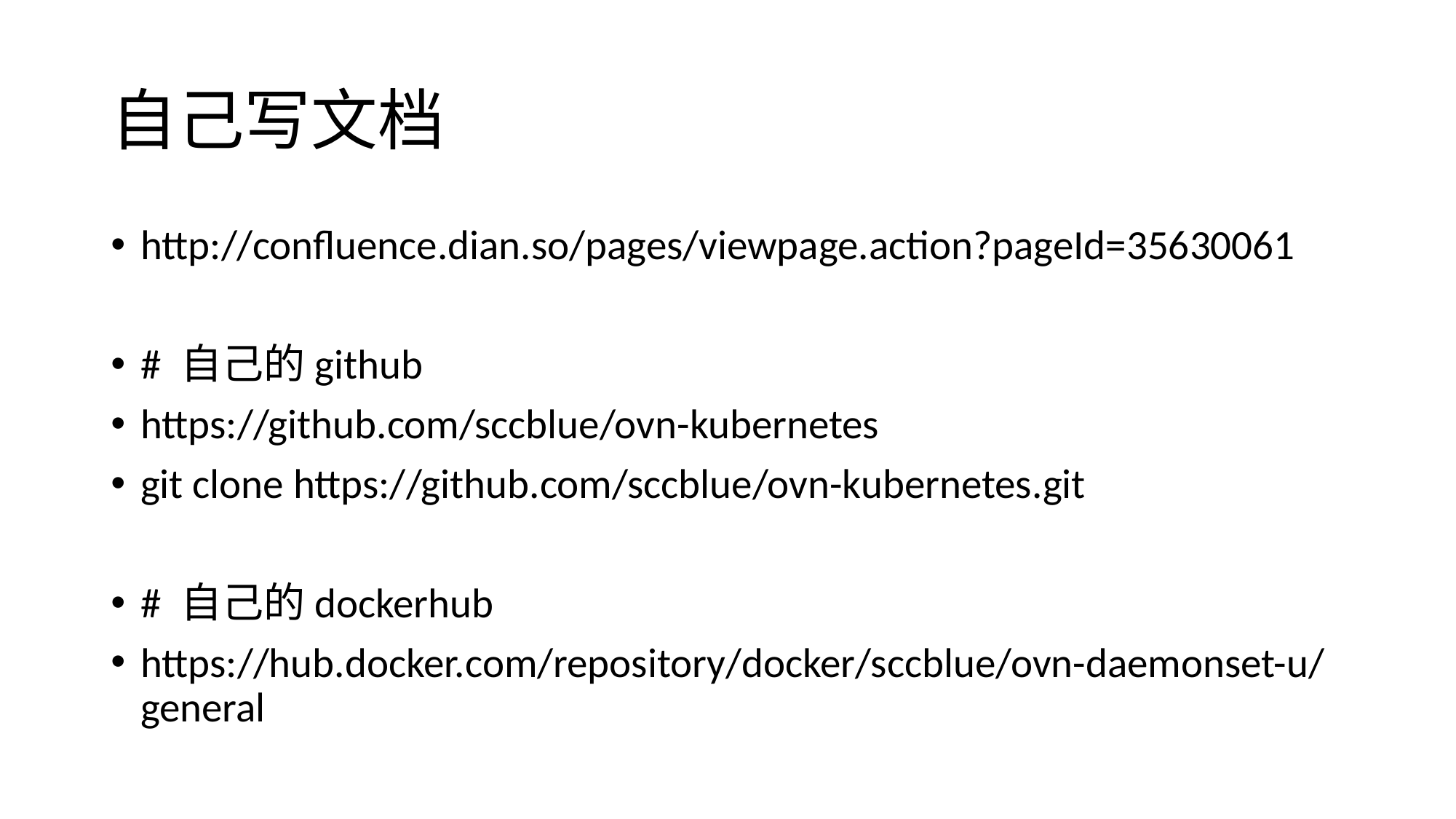

# 自己写文档
http://confluence.dian.so/pages/viewpage.action?pageId=35630061

# 自己的github
https://github.com/sccblue/ovn-kubernetes
git clone https://github.com/sccblue/ovn-kubernetes.git

# 自己的dockerhub
https://hub.docker.com/repository/docker/sccblue/ovn-daemonset-u/general